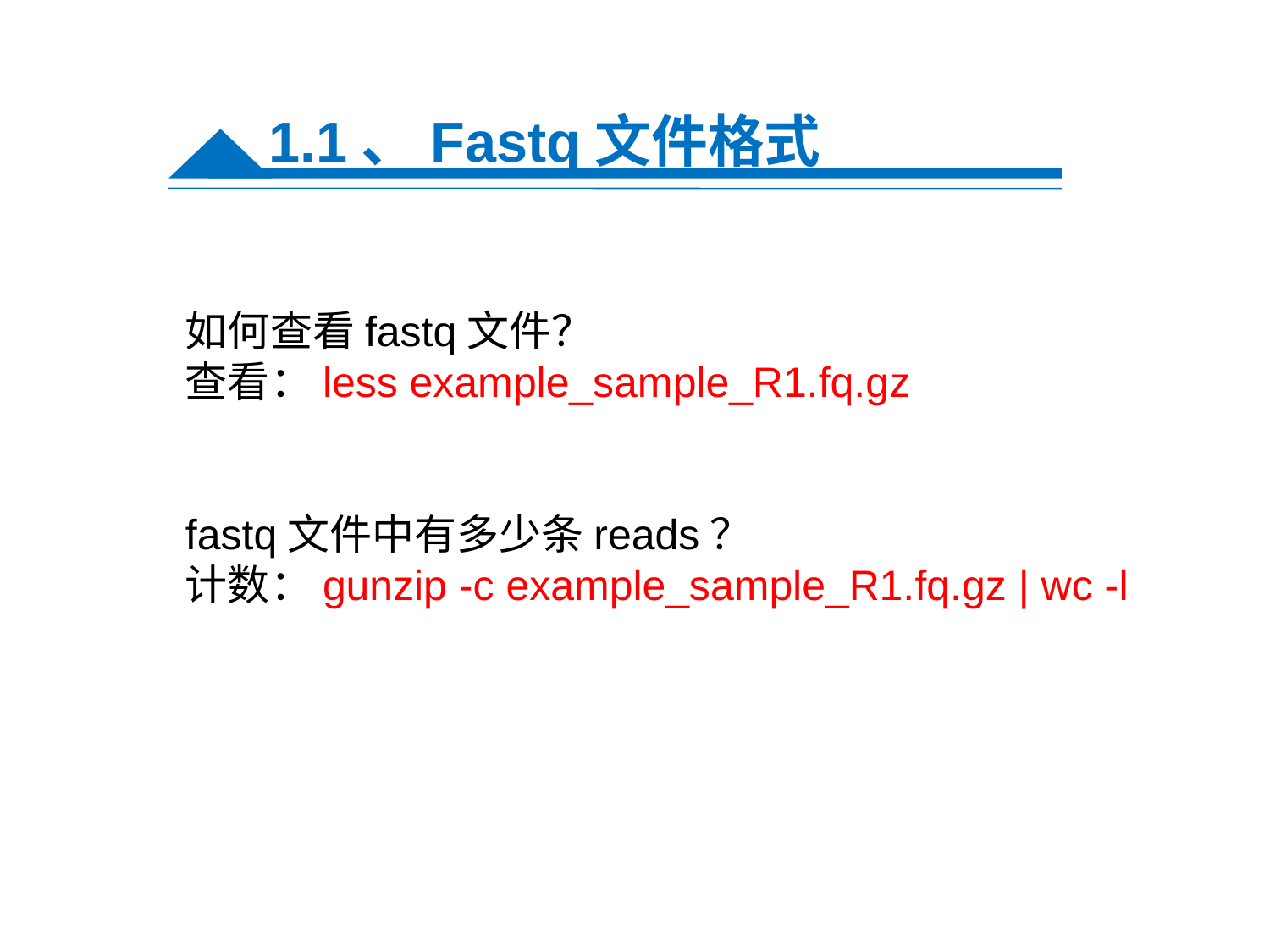

1.1、Fastq文件格式

如何查看fastq文件？
查看：less example_sample_R1.fq.gz

fastq文件中有多少条reads？
计数：gunzip -c example_sample_R1.fq.gz | wc -l